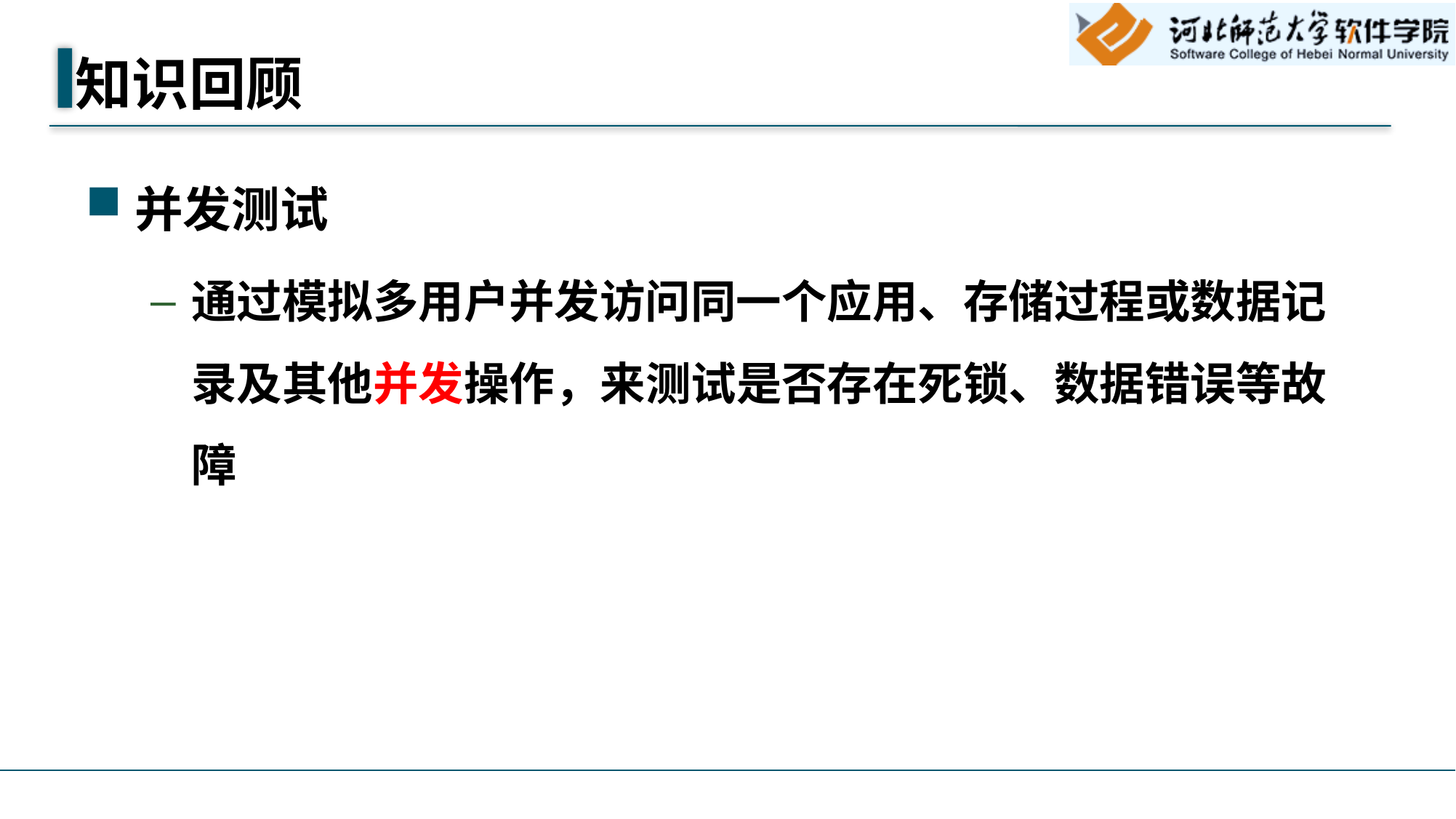

# 知识回顾
并发测试
通过模拟多用户并发访问同一个应用、存储过程或数据记录及其他并发操作，来测试是否存在死锁、数据错误等故障